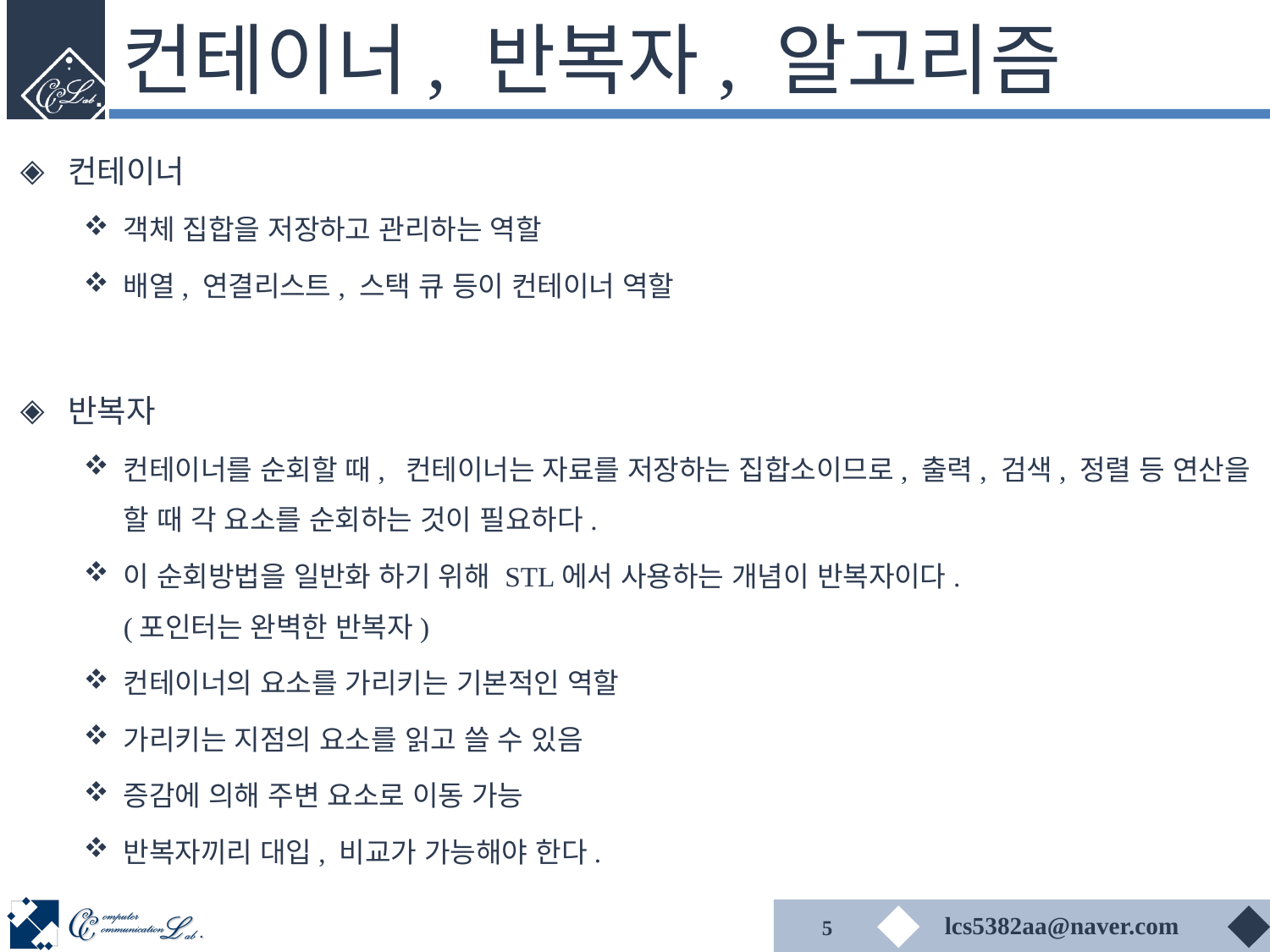

# 컨테이너, 반복자, 알고리즘
컨테이너
객체 집합을 저장하고 관리하는 역할
배열, 연결리스트, 스택 큐 등이 컨테이너 역할

반복자
컨테이너를 순회할 때,  컨테이너는 자료를 저장하는 집합소이므로, 출력, 검색, 정렬 등 연산을 할 때 각 요소를 순회하는 것이 필요하다.
이 순회방법을 일반화 하기 위해 STL에서 사용하는 개념이 반복자이다.
(포인터는 완벽한 반복자)
컨테이너의 요소를 가리키는 기본적인 역할
가리키는 지점의 요소를 읽고 쓸 수 있음
증감에 의해 주변 요소로 이동 가능
반복자끼리 대입, 비교가 가능해야 한다.